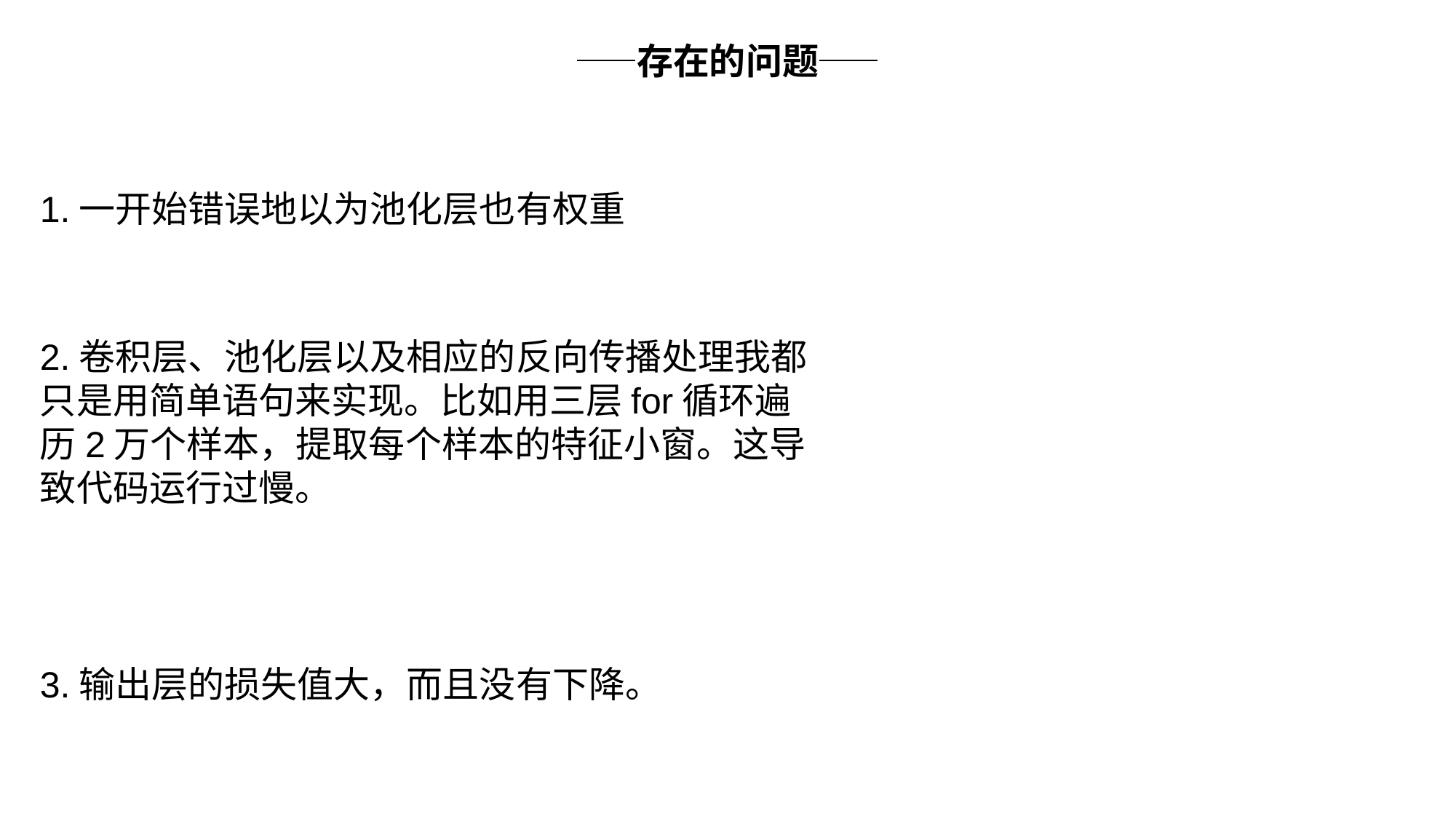

存在的问题
1.一开始错误地以为池化层也有权重
毕业论文，泛指专科毕业论文、本科毕业论文（学士学位毕业论文）、硕士研究生毕业论文（硕士学位论文）毕业论文
2.卷积层、池化层以及相应的反向传播处理我都只是用简单语句来实现。比如用三层for循环遍历2万个样本，提取每个样本的特征小窗。这导致代码运行过慢。
毕业论文，泛指专科毕业论文、本科毕业论文（学士学位毕业论文）、硕士研究生毕业论文（硕士学位论文）毕业论文
3.输出层的损失值大，而且没有下降。